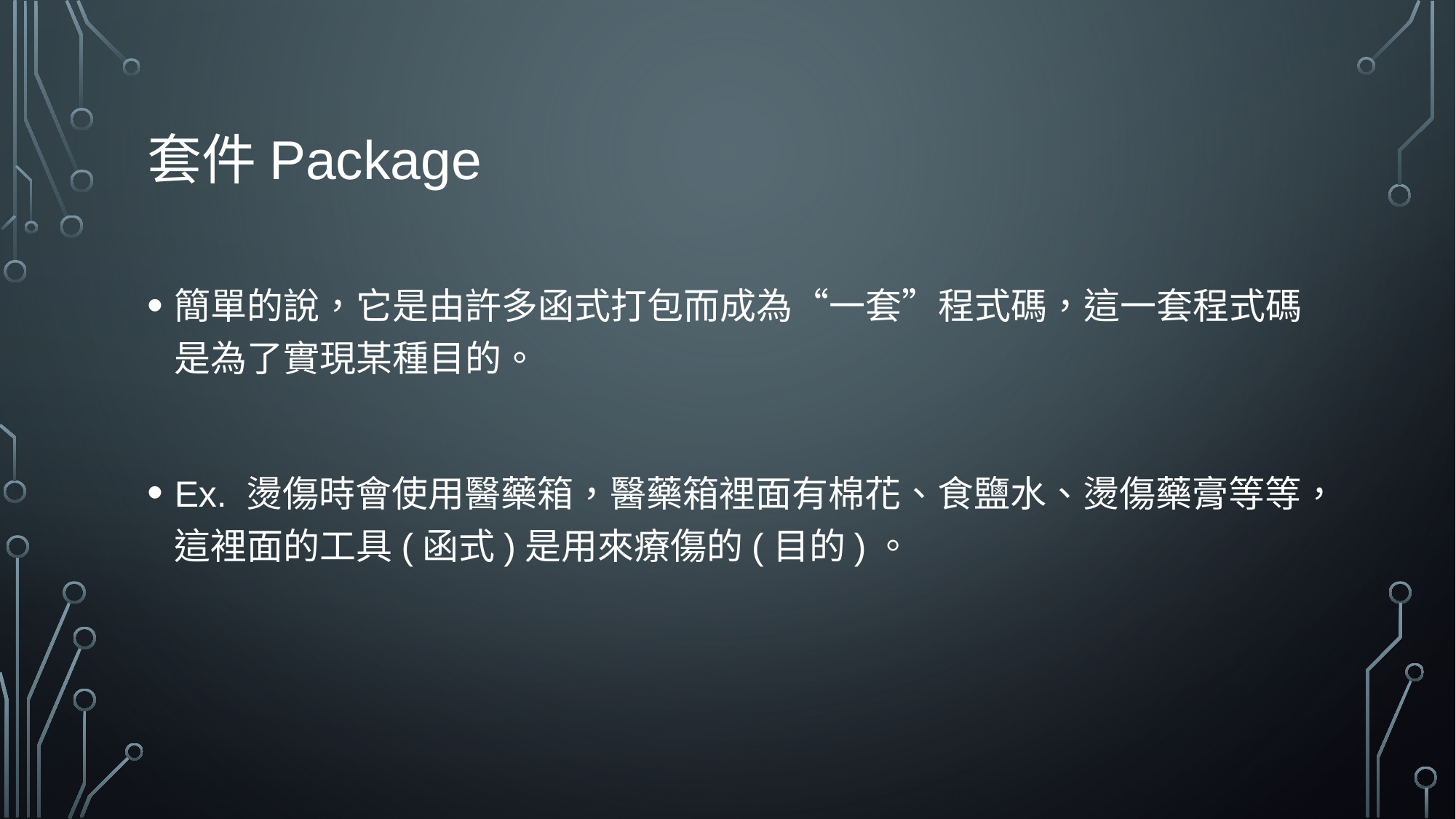

# 套件Package
簡單的說，它是由許多函式打包而成為“一套”程式碼，這一套程式碼是為了實現某種目的。

Ex. 燙傷時會使用醫藥箱，醫藥箱裡面有棉花、食鹽水、燙傷藥膏等等，這裡面的工具(函式)是用來療傷的(目的)。